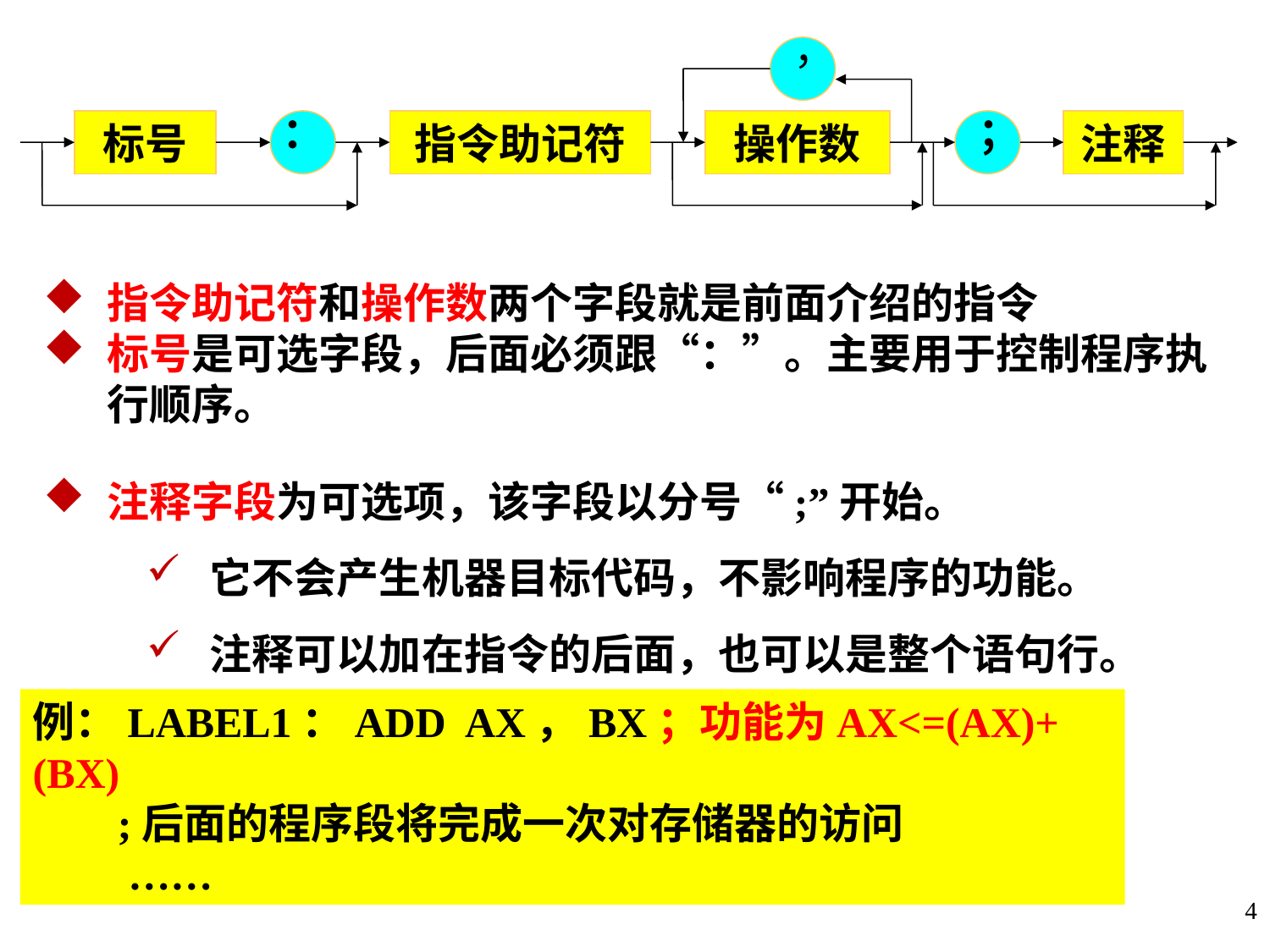

，

：
；
标号

指令助记符
操作数

注释

指令助记符和操作数两个字段就是前面介绍的指令
标号是可选字段，后面必须跟“：”。主要用于控制程序执行顺序。
注释字段为可选项，该字段以分号“;”开始。
它不会产生机器目标代码，不影响程序的功能。
注释可以加在指令的后面，也可以是整个语句行。
例：LABEL1：ADD  AX，BX；功能为AX<=(AX)+(BX)
        ;后面的程序段将完成一次对存储器的访问
         ……
4